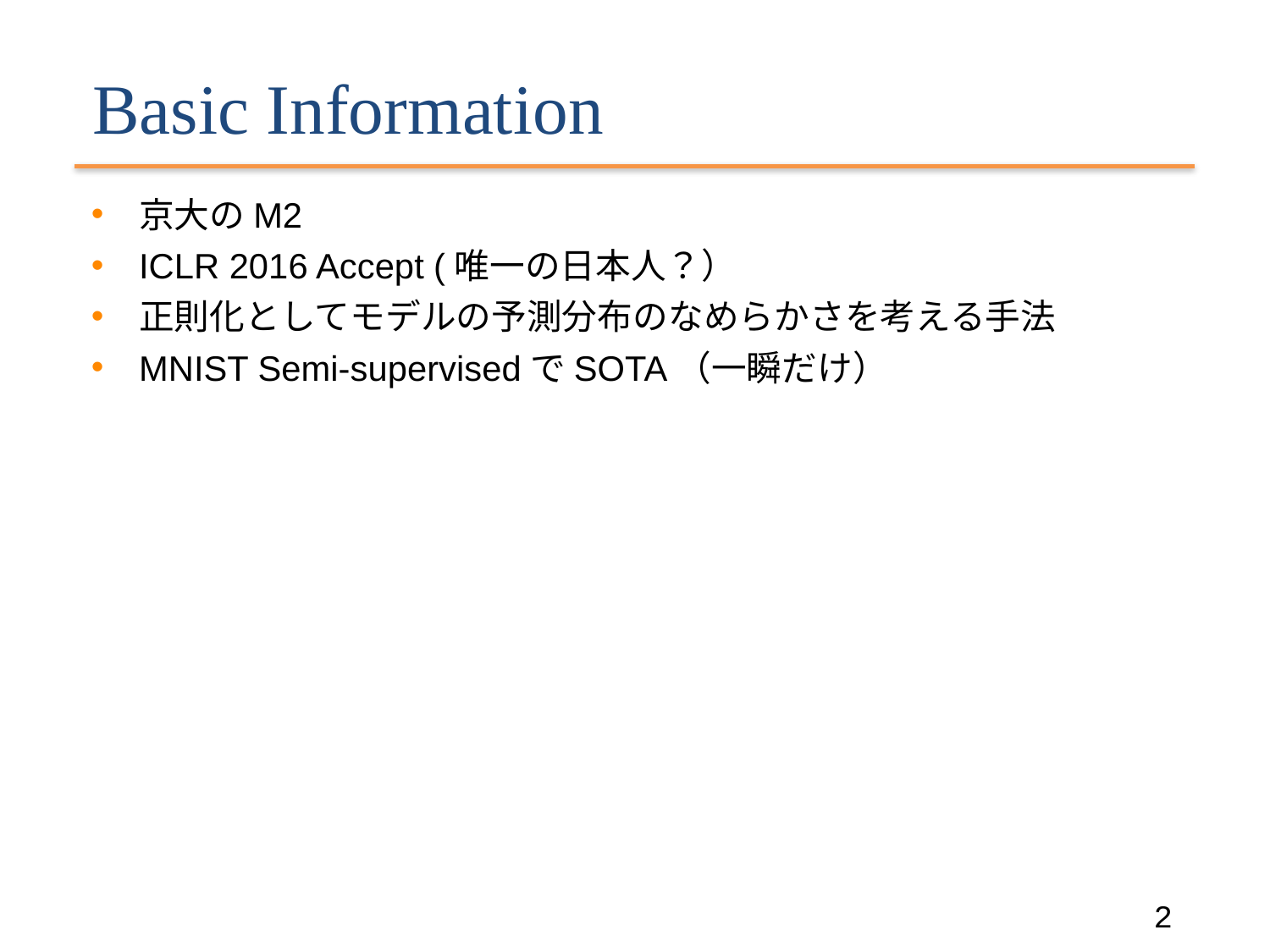

# Basic Information
京大のM2
ICLR 2016 Accept (唯一の日本人？）
正則化としてモデルの予測分布のなめらかさを考える手法
MNIST Semi-supervisedでSOTA（一瞬だけ）

2